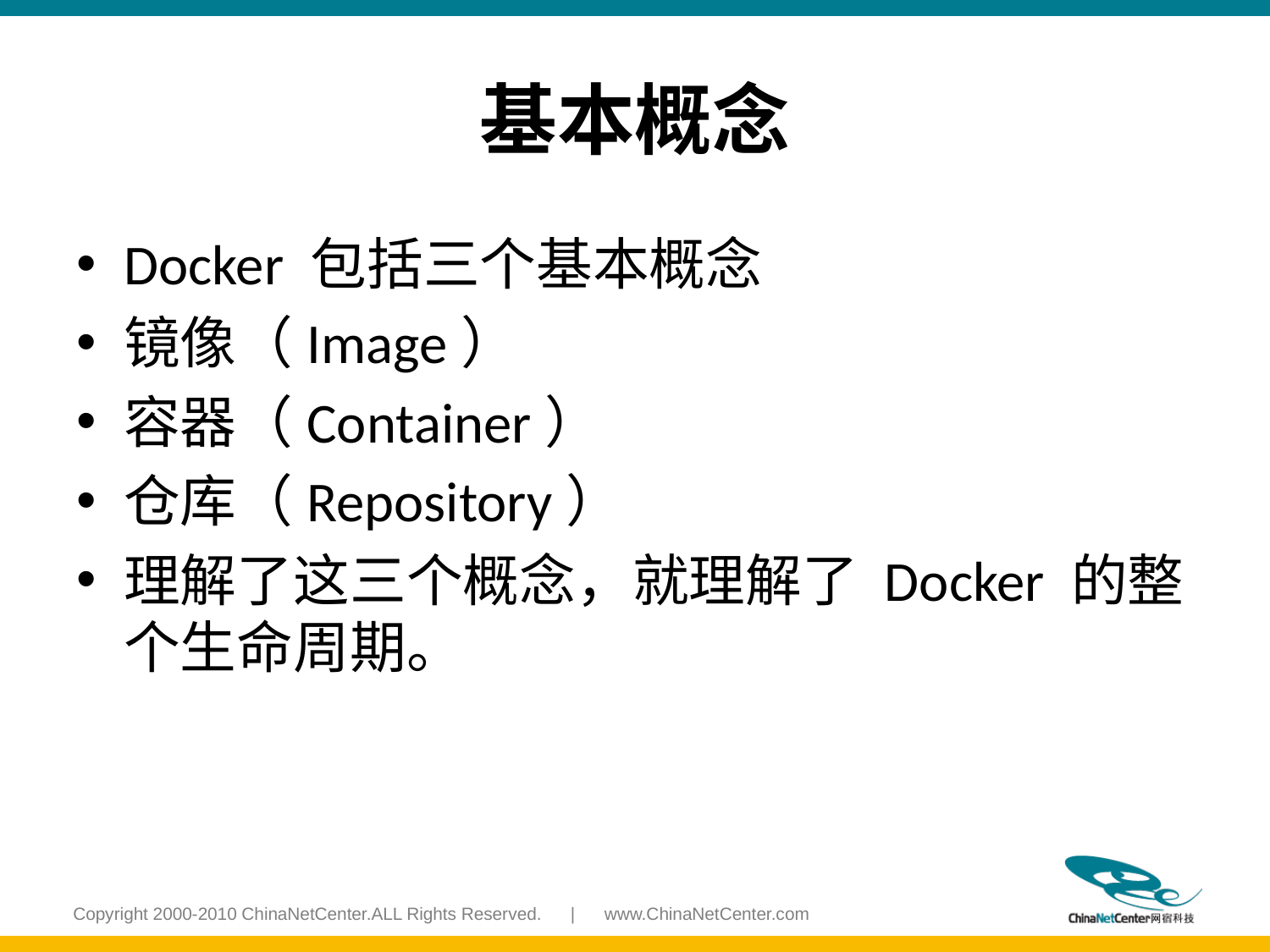

# 基本概念
Docker 包括三个基本概念
镜像（Image）
容器（Container）
仓库（Repository）
理解了这三个概念，就理解了 Docker 的整个生命周期。